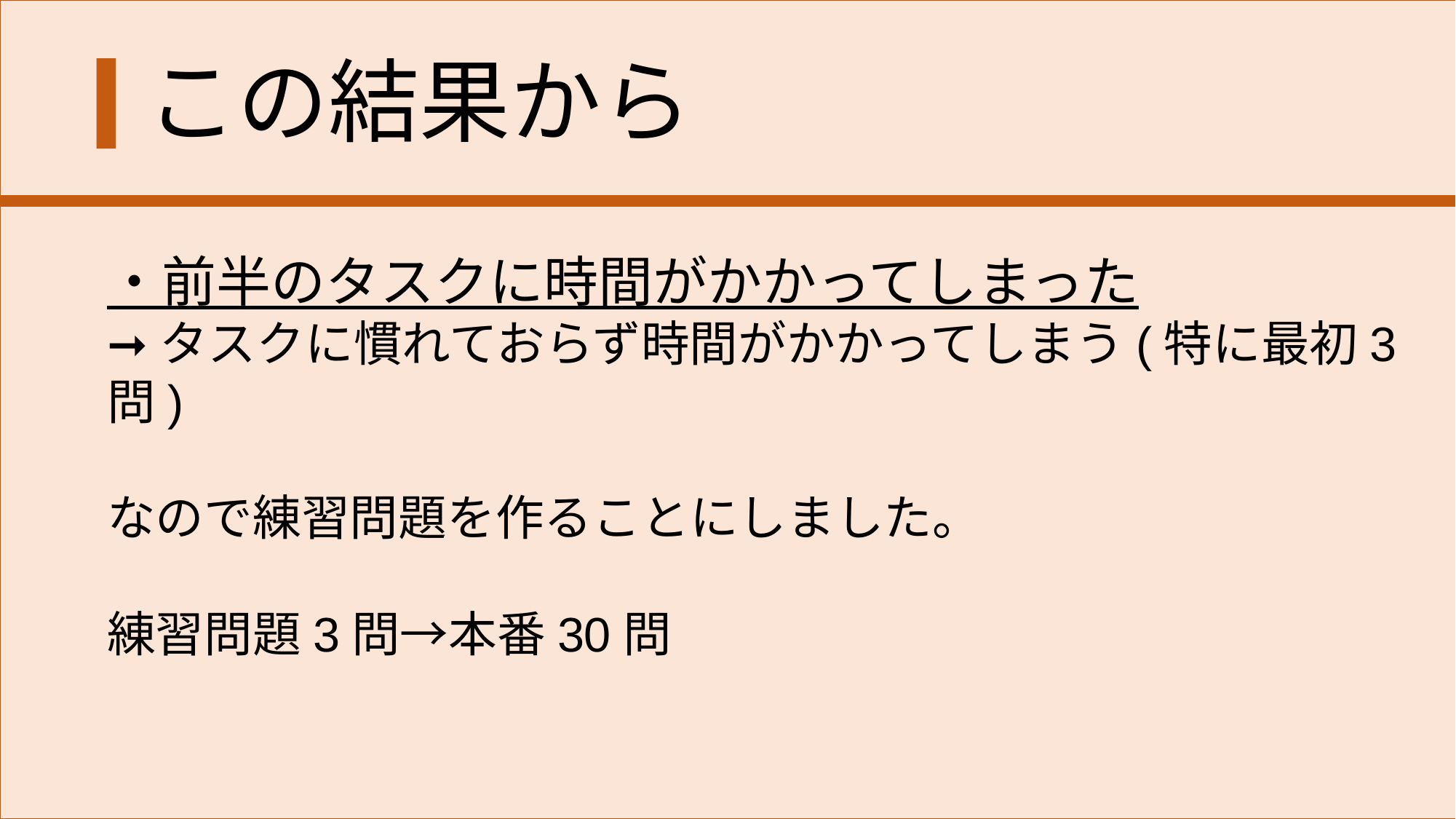

この結果から

・前半のタスクに時間がかかってしまった
➞タスクに慣れておらず時間がかかってしまう(特に最初3問)

なので練習問題を作ることにしました。

練習問題3問→本番30問